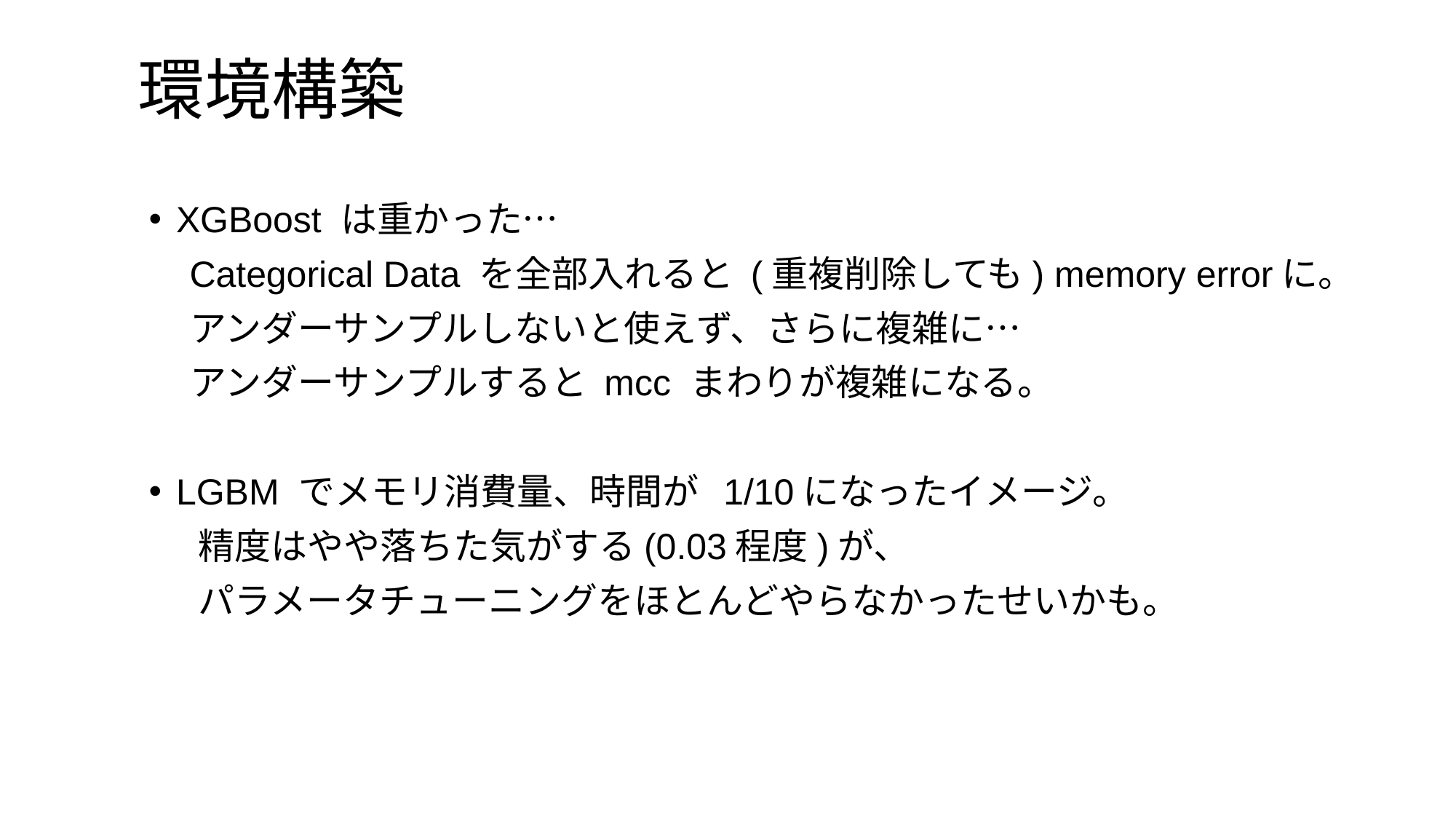

# 環境構築
XGBoost は重かった…
    Categorical Data を全部入れると (重複削除しても) memory errorに。
    アンダーサンプルしないと使えず、さらに複雑に…
    アンダーサンプルすると mcc まわりが複雑になる。

LGBM でメモリ消費量、時間が  1/10になったイメージ。
     精度はやや落ちた気がする(0.03程度)が、
     パラメータチューニングをほとんどやらなかったせいかも。